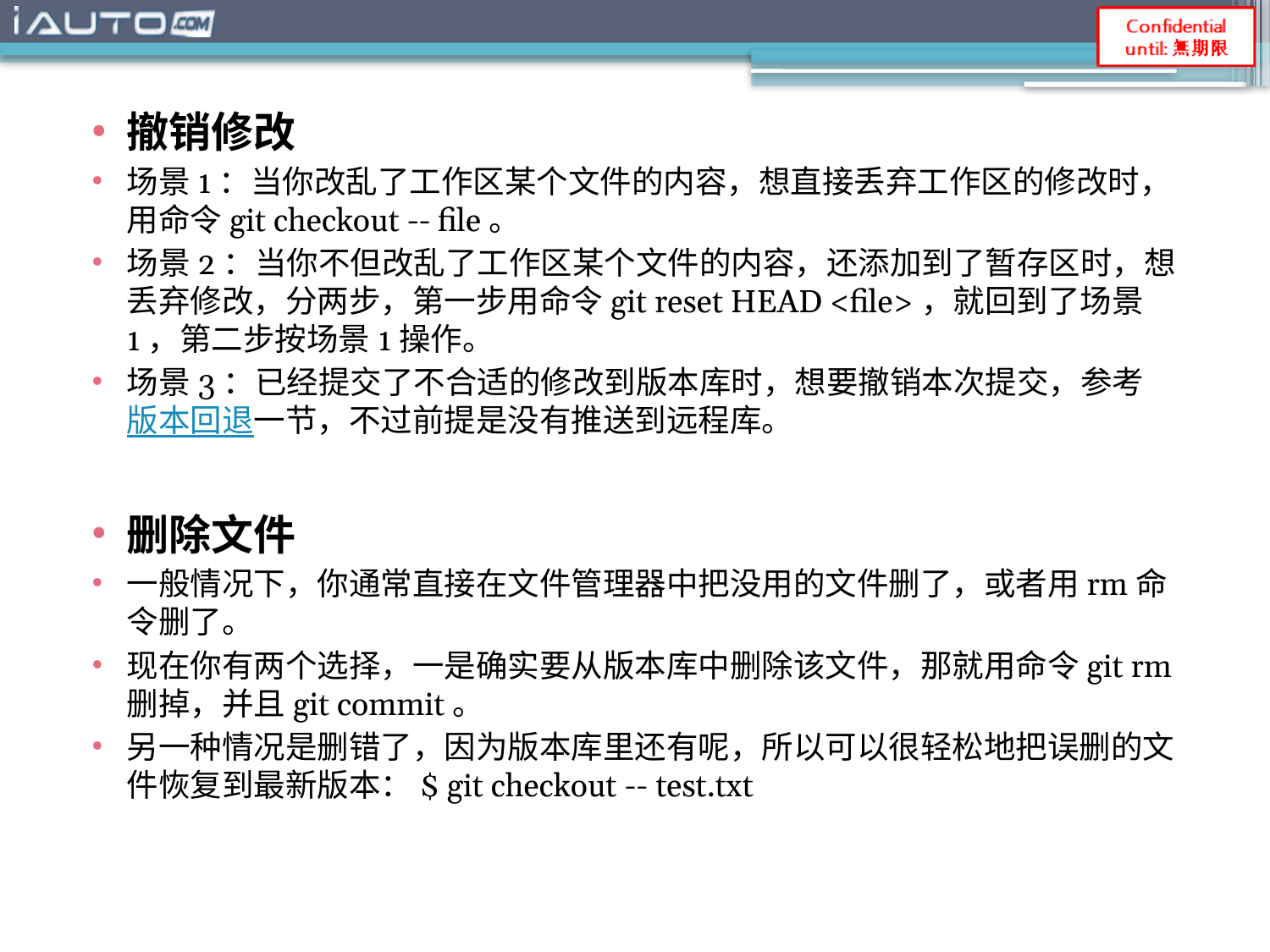

撤销修改
场景1：当你改乱了工作区某个文件的内容，想直接丢弃工作区的修改时，用命令git checkout -- file。
场景2：当你不但改乱了工作区某个文件的内容，还添加到了暂存区时，想丢弃修改，分两步，第一步用命令git reset HEAD <file>，就回到了场景1，第二步按场景1操作。
场景3：已经提交了不合适的修改到版本库时，想要撤销本次提交，参考版本回退一节，不过前提是没有推送到远程库。

删除文件
一般情况下，你通常直接在文件管理器中把没用的文件删了，或者用rm命令删了。
现在你有两个选择，一是确实要从版本库中删除该文件，那就用命令git rm删掉，并且git commit。
另一种情况是删错了，因为版本库里还有呢，所以可以很轻松地把误删的文件恢复到最新版本：$ git checkout -- test.txt